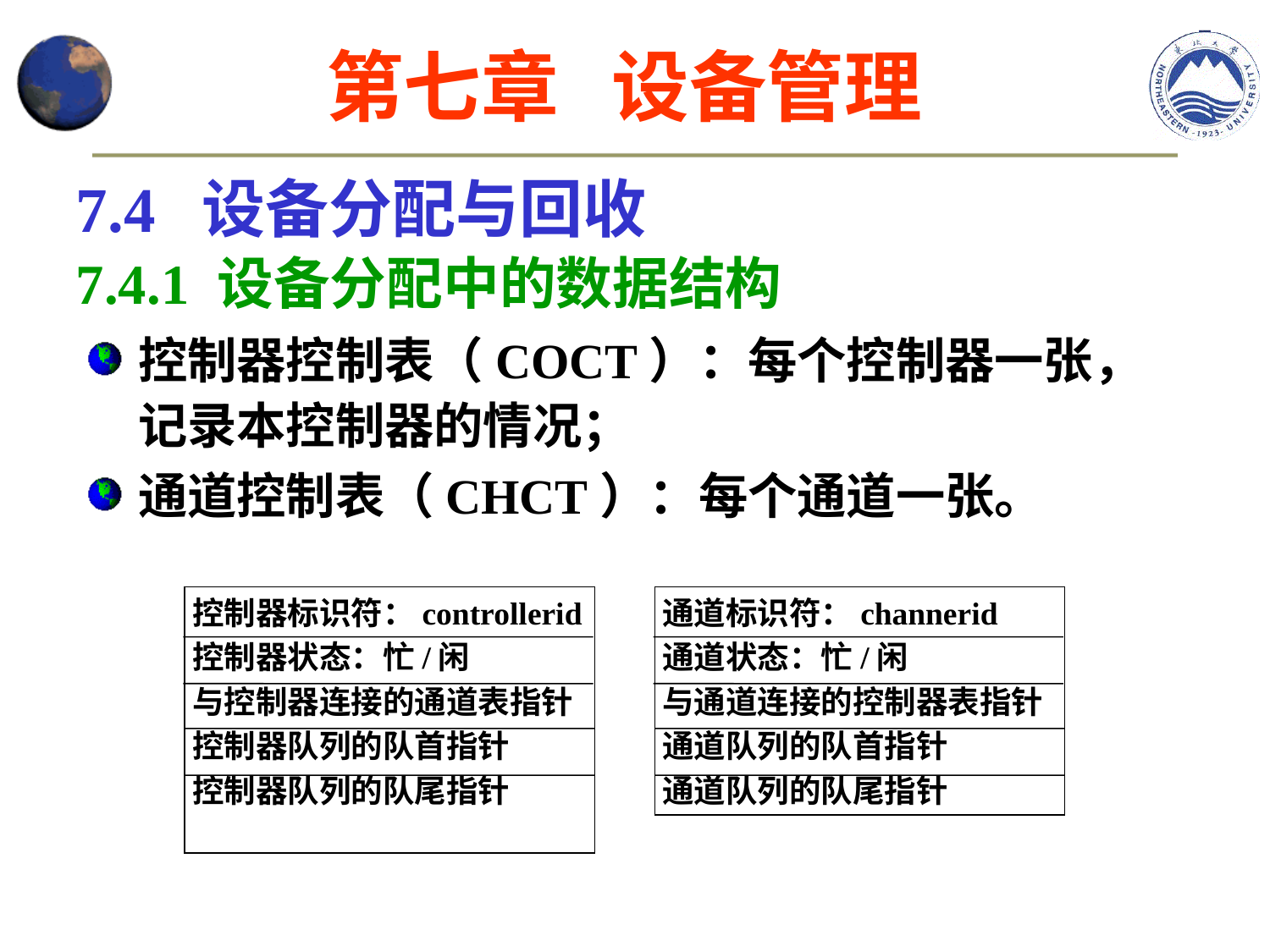

第七章   设备管理
7.4  设备分配与回收
7.4.1 设备分配中的数据结构
控制器控制表（COCT）：每个控制器一张，记录本控制器的情况；
通道控制表（CHCT）：每个通道一张。
控制器标识符：controllerid
控制器状态：忙/闲
与控制器连接的通道表指针
控制器队列的队首指针
控制器队列的队尾指针

通道标识符：channerid
通道状态：忙/闲
与通道连接的控制器表指针
通道队列的队首指针
通道队列的队尾指针